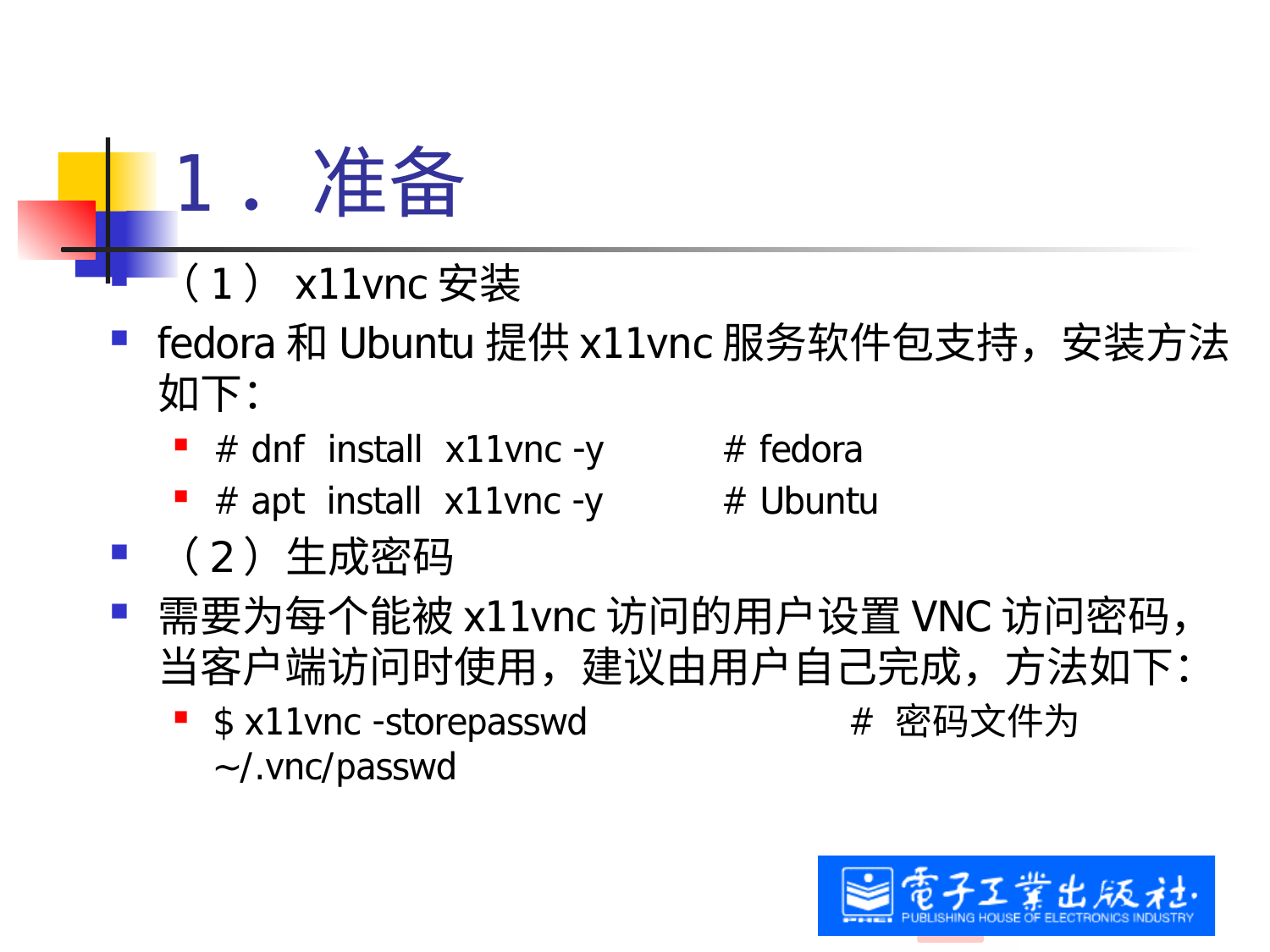

# 1．准备
（1）x11vnc安装
fedora和Ubuntu提供x11vnc服务软件包支持，安装方法如下：
# dnf  install  x11vnc -y  	# fedora
# apt  install  x11vnc -y  	# Ubuntu
（2）生成密码
需要为每个能被x11vnc访问的用户设置VNC访问密码，当客户端访问时使用，建议由用户自己完成，方法如下：
$ x11vnc -storepasswd 		# 密码文件为~/.vnc/passwd